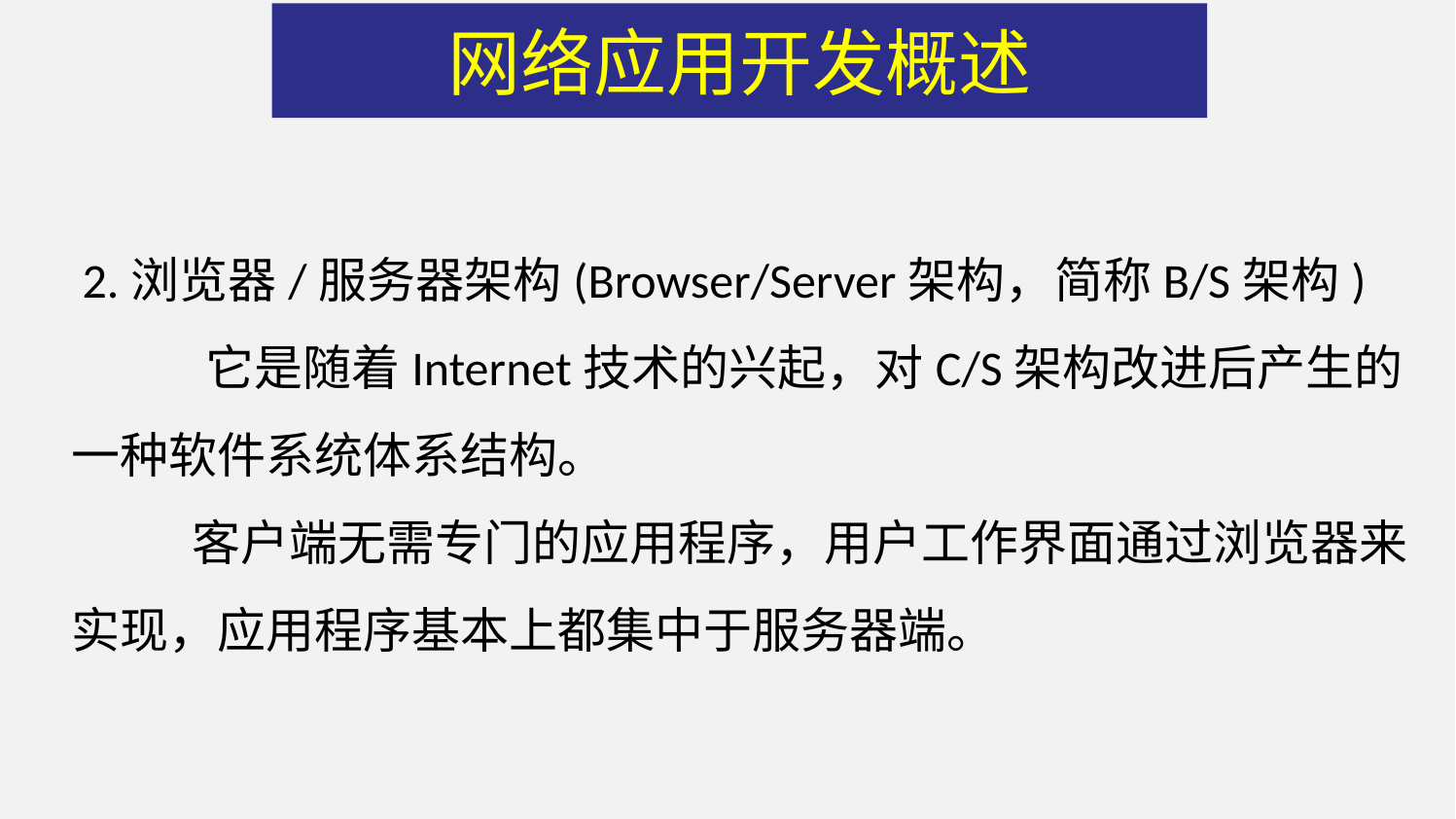

# 网络应用开发概述
 2.浏览器/服务器架构(Browser/Server架构，简称B/S架构)
         它是随着Internet技术的兴起，对C/S架构改进后产生的一种软件系统体系结构。
        客户端无需专门的应用程序，用户工作界面通过浏览器来实现，应用程序基本上都集中于服务器端。